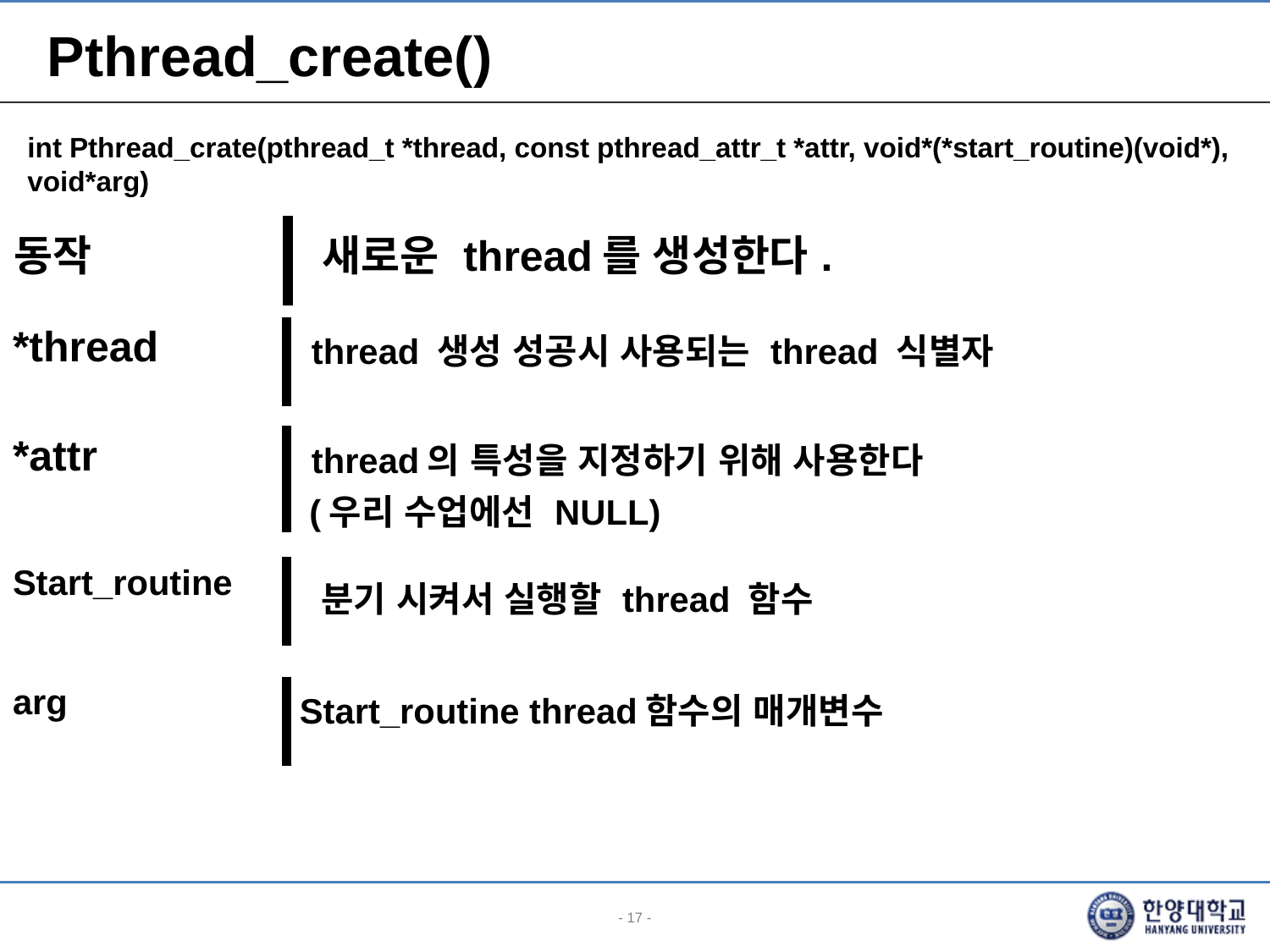

# Pthread_create()
int Pthread_crate(pthread_t *thread, const pthread_attr_t *attr, void*(*start_routine)(void*), void*arg)
| 동작 | 새로운 thread를 생성한다. |
| --- | --- |
| \*thread | thread 생성 성공시 사용되는 thread 식별자 |
| --- | --- |
| \*attr | thread의 특성을 지정하기 위해 사용한다 (우리 수업에선 NULL) |
| --- | --- |
| Start\_routine | 분기 시켜서 실행할 thread 함수 |
| --- | --- |
| arg | Start\_routine thread함수의 매개변수 |
| --- | --- |